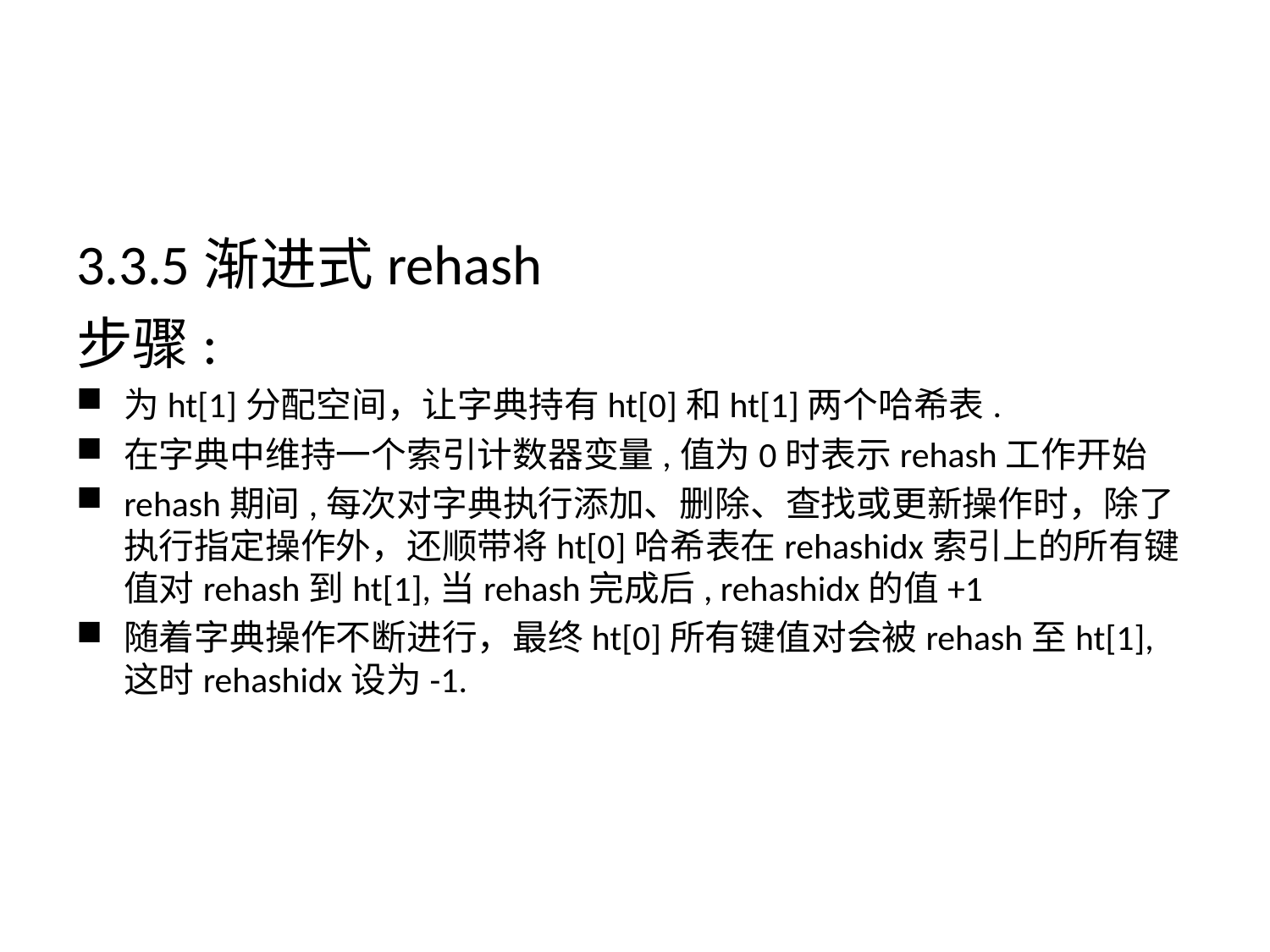

#
3.3.5渐进式rehash
步骤:
为ht[1]分配空间，让字典持有ht[0]和ht[1]两个哈希表.
在字典中维持一个索引计数器变量,值为0时表示rehash工作开始
rehash期间,每次对字典执行添加、删除、查找或更新操作时，除了执行指定操作外，还顺带将ht[0]哈希表在rehashidx索引上的所有键值对rehash到ht[1],当rehash完成后, rehashidx的值+1
随着字典操作不断进行，最终ht[0]所有键值对会被rehash至ht[1], 这时rehashidx设为-1.